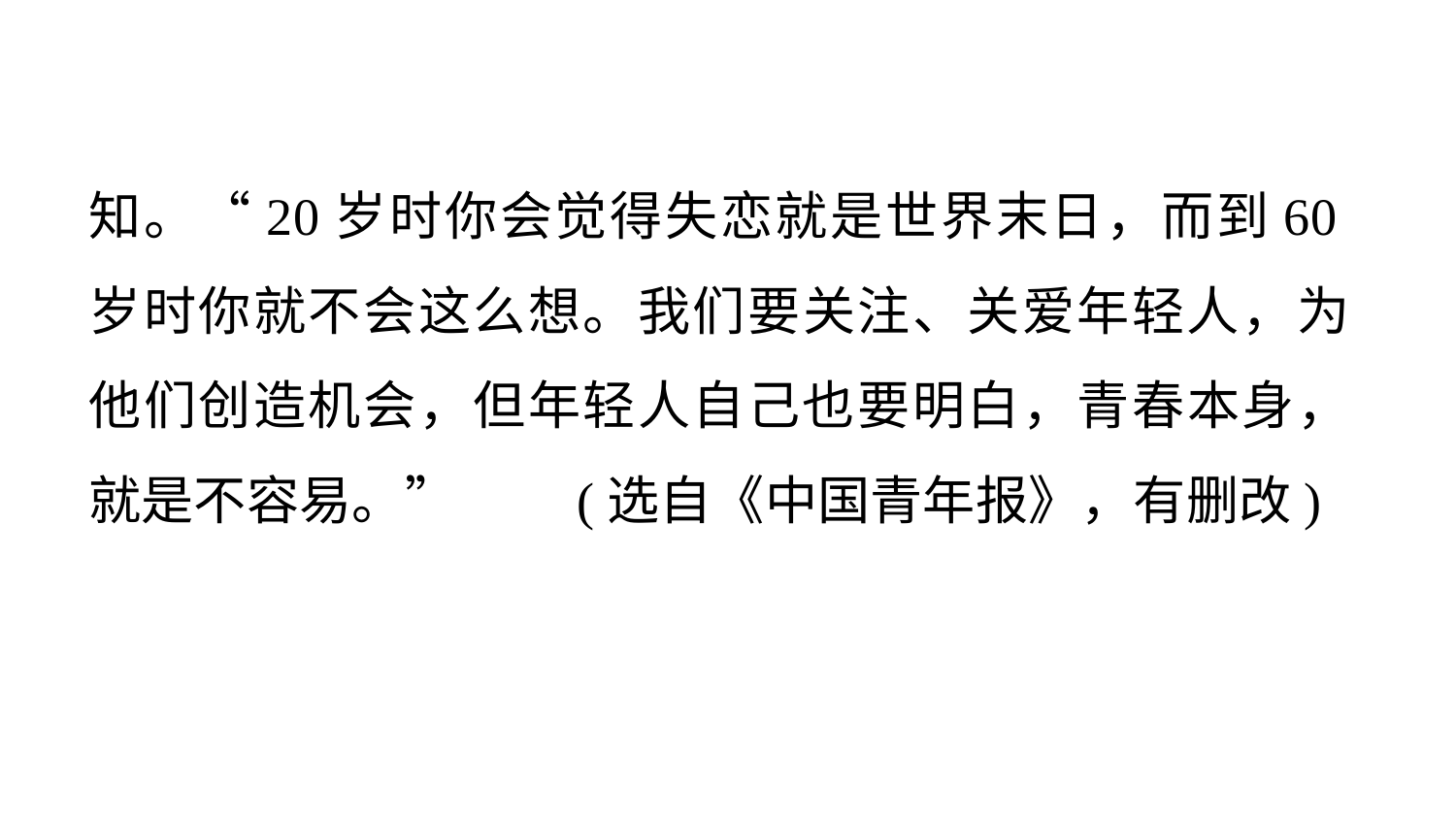

知。“20岁时你会觉得失恋就是世界末日，而到60岁时你就不会这么想。我们要关注、关爱年轻人，为他们创造机会，但年轻人自己也要明白，青春本身，就是不容易。”         (选自《中国青年报》，有删改)